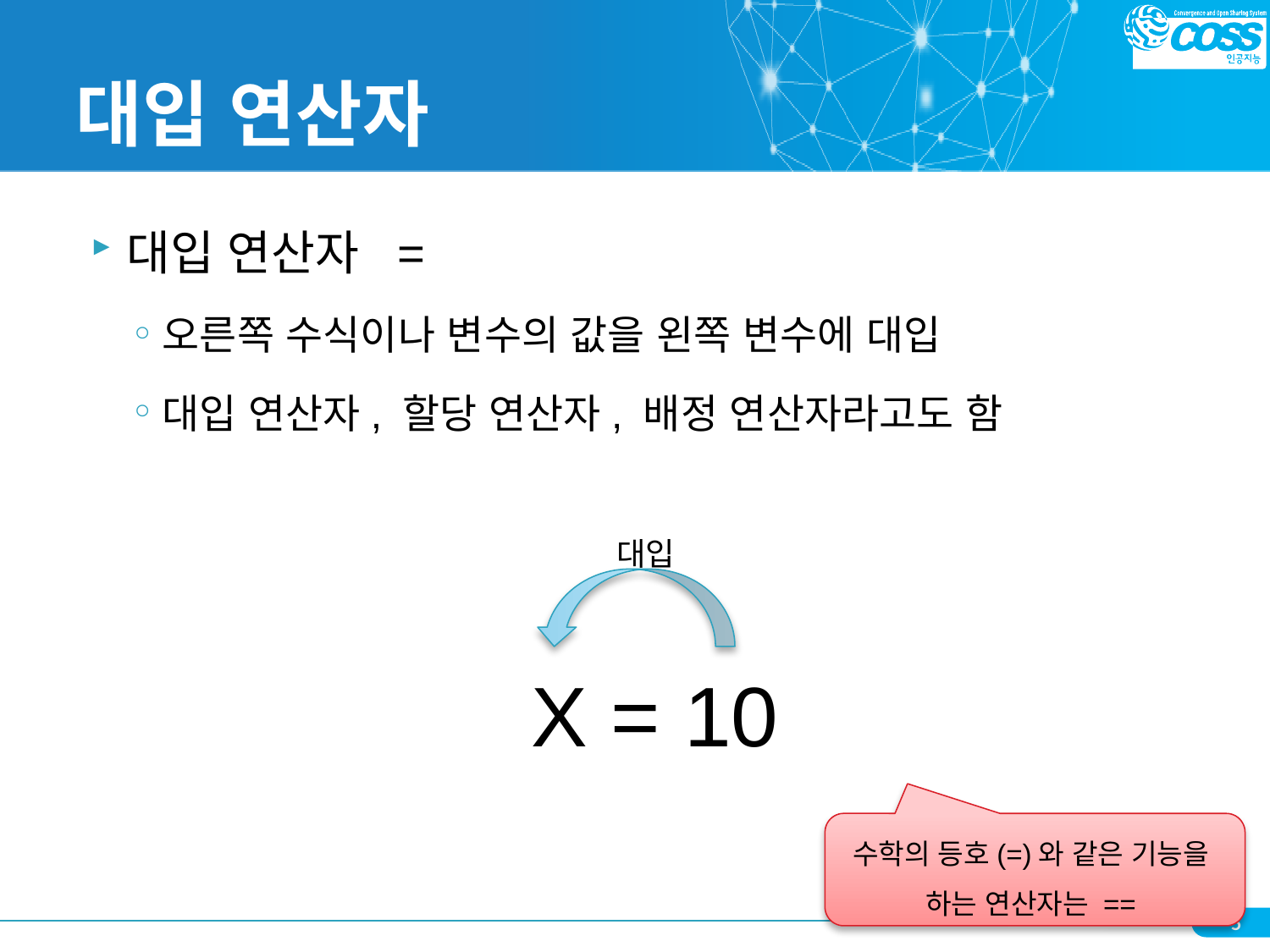

# 대입 연산자
대입 연산자  =
오른쪽 수식이나 변수의 값을 왼쪽 변수에 대입
대입 연산자, 할당 연산자, 배정 연산자라고도 함

대입
 X = 10
수학의 등호(=)와 같은 기능을
하는 연산자는 ==